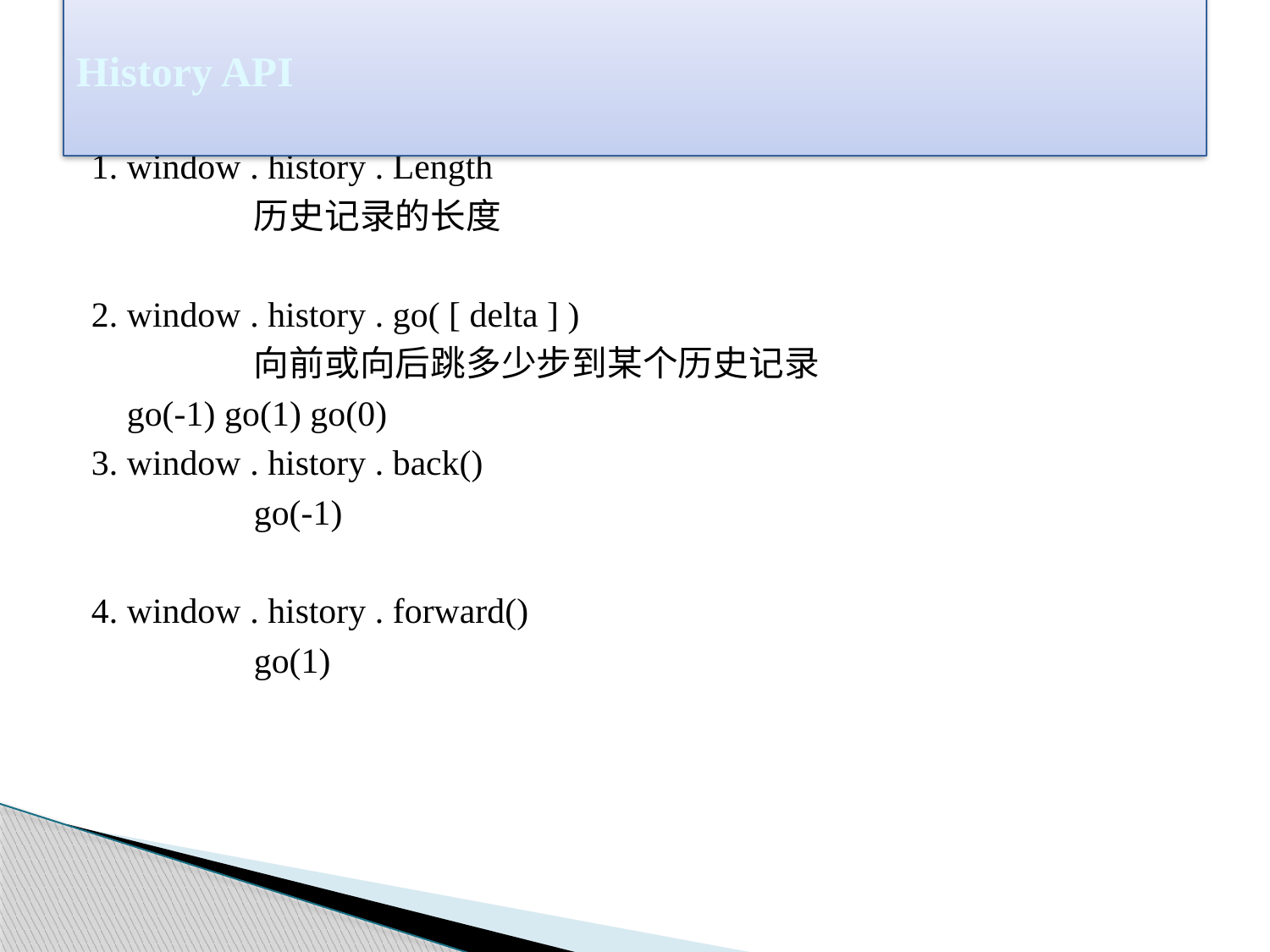

# History API
1. window . history . Length
		历史记录的长度

2. window . history . go( [ delta ] )
		向前或向后跳多少步到某个历史记录
	go(-1) go(1) go(0)
3. window . history . back()
		go(-1)

4. window . history . forward()
		go(1)